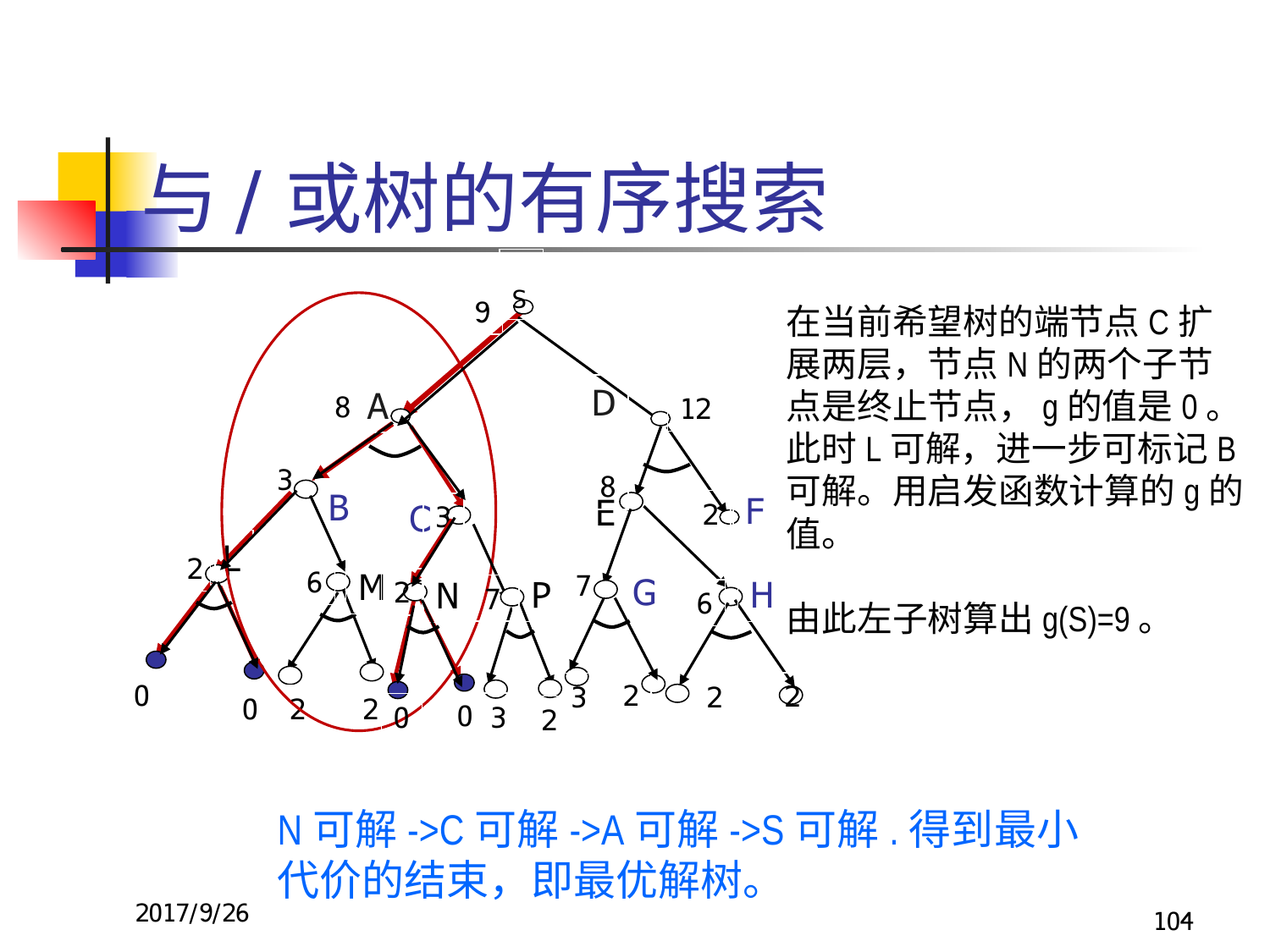

# 与/或树的有序搜索
S

B
9

在当前希望树的端节点C扩展两层，节点N的两个子节点是终止节点，g的值是0。此时L可解，进一步可标记B可解。用启发函数计算的g的值。

由此左子树算出g(S)=9。

D
A
8
12

3
8

F
E
C
2

3

L
2
6
M
7
G

H
P
N
2

7
6

0
2
2
3
2

2
0
2

0
3
0
2

N可解->C可解->A可解->S可解.得到最小代价的结束，即最优解树。
2017/9/26
104